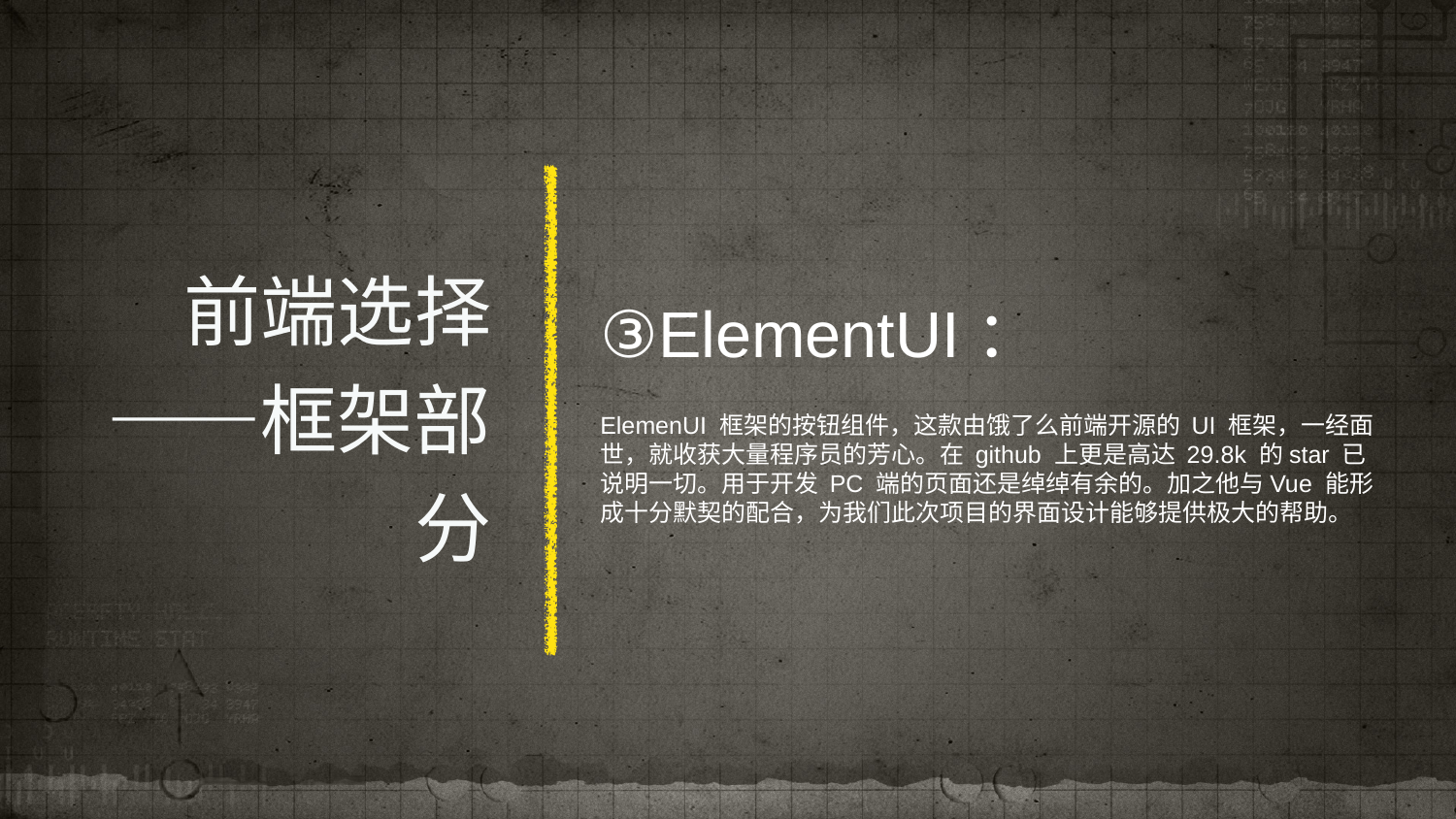

# 前端选择——框架部分
③ElementUI：
ElemenUI 框架的按钮组件，这款由饿了么前端开源的 UI 框架，一经面世，就收获大量程序员的芳心。在 github 上更是高达 29.8k 的star 已说明一切。用于开发 PC 端的页面还是绰绰有余的。加之他与Vue 能形成十分默契的配合，为我们此次项目的界面设计能够提供极大的帮助。